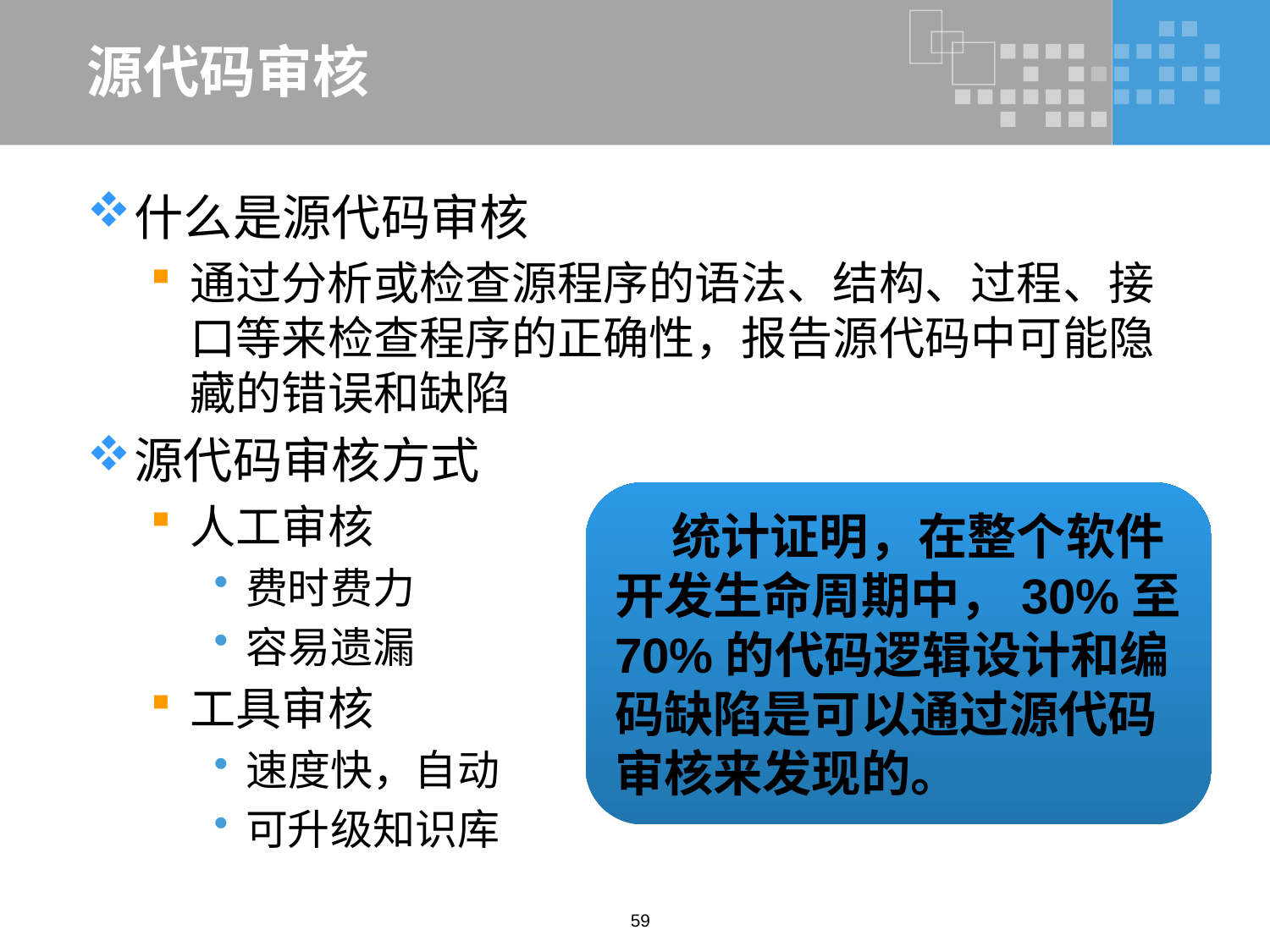

# 源代码审核
什么是源代码审核
通过分析或检查源程序的语法、结构、过程、接口等来检查程序的正确性，报告源代码中可能隐藏的错误和缺陷
源代码审核方式
人工审核
费时费力
容易遗漏
工具审核
速度快，自动
可升级知识库

    统计证明，在整个软件开发生命周期中，30%至70%的代码逻辑设计和编码缺陷是可以通过源代码审核来发现的。
59